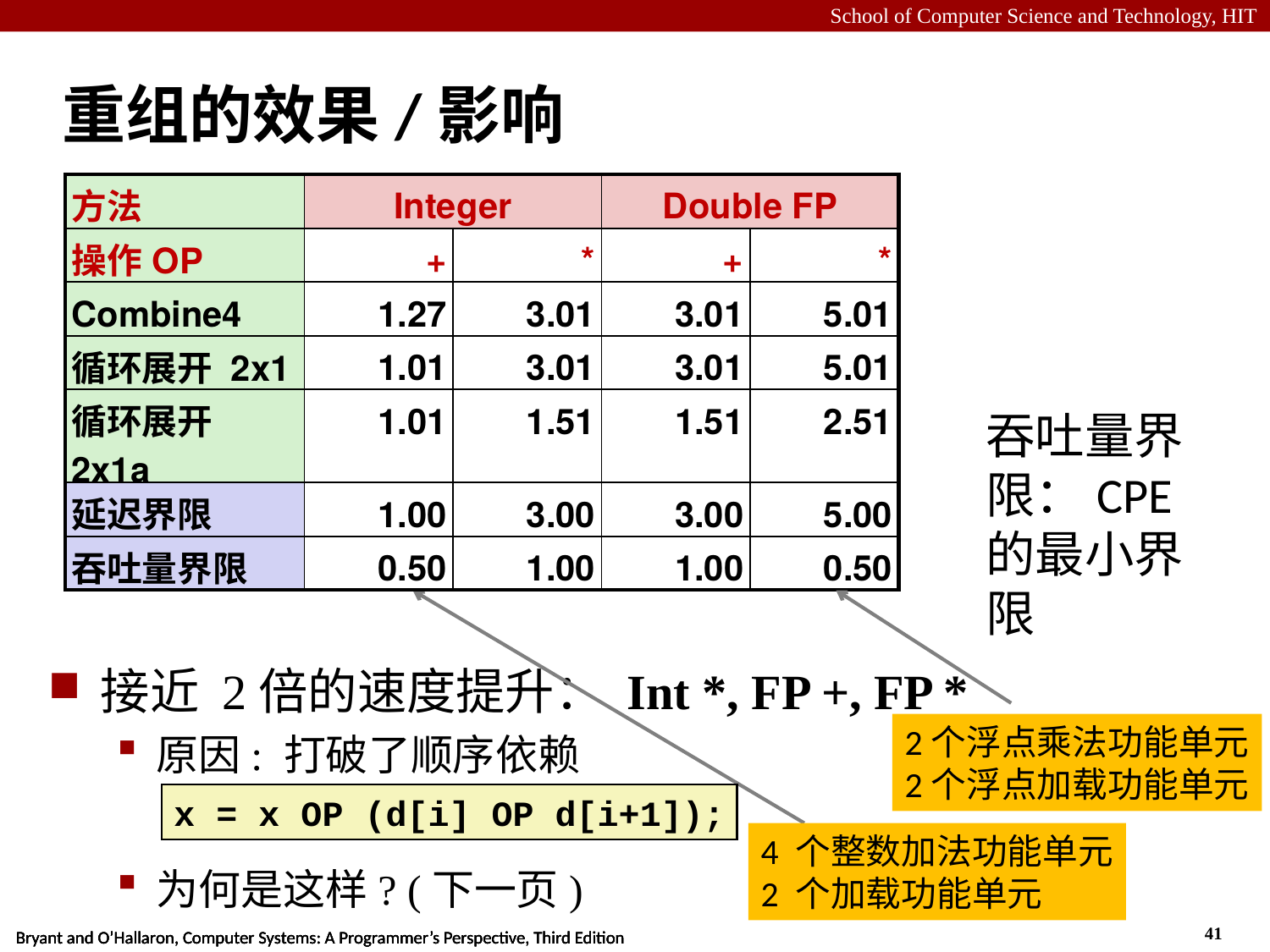

# 重组的效果/影响
| 方法 | Integer |  | Double FP |  |
| --- | --- | --- | --- | --- |
| 操作OP | + | \* | + | \* |
| Combine4 | 1.27 | 3.01 | 3.01 | 5.01 |
| 循环展开 2x1 | 1.01 | 3.01 | 3.01 | 5.01 |
| 循环展开 2x1a | 1.01 | 1.51 | 1.51 | 2.51 |
| 延迟界限 | 1.00 | 3.00 | 3.00 | 5.00 |
| 吞吐量界限 | 0.50 | 1.00 | 1.00 | 0.50 |
吞吐量界限：CPE的最小界限
4 个整数加法功能单元
2 个加载功能单元
2个浮点乘法功能单元
2个浮点加载功能单元
接近 2倍的速度提升： Int *, FP +, FP *
原因: 打破了顺序依赖

为何是这样? (下一页)
x = x OP (d[i] OP d[i+1]);